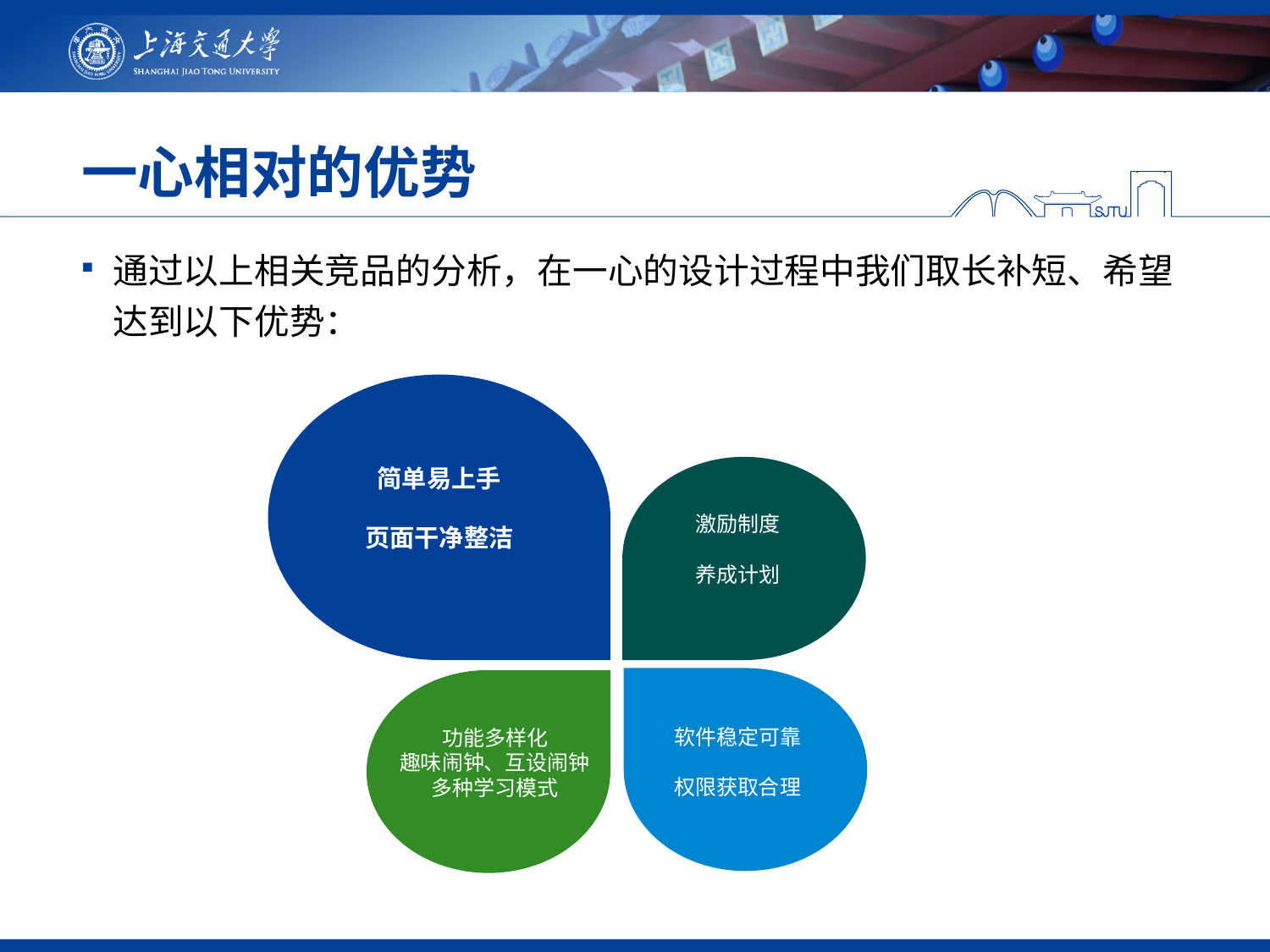

# 一心相对的优势
通过以上相关竞品的分析，在一心的设计过程中我们取长补短、希望达到以下优势：

简单易上手

页面干净整洁

激励制度

养成计划

软件稳定可靠

权限获取合理

功能多样化
趣味闹钟、互设闹钟
多种学习模式